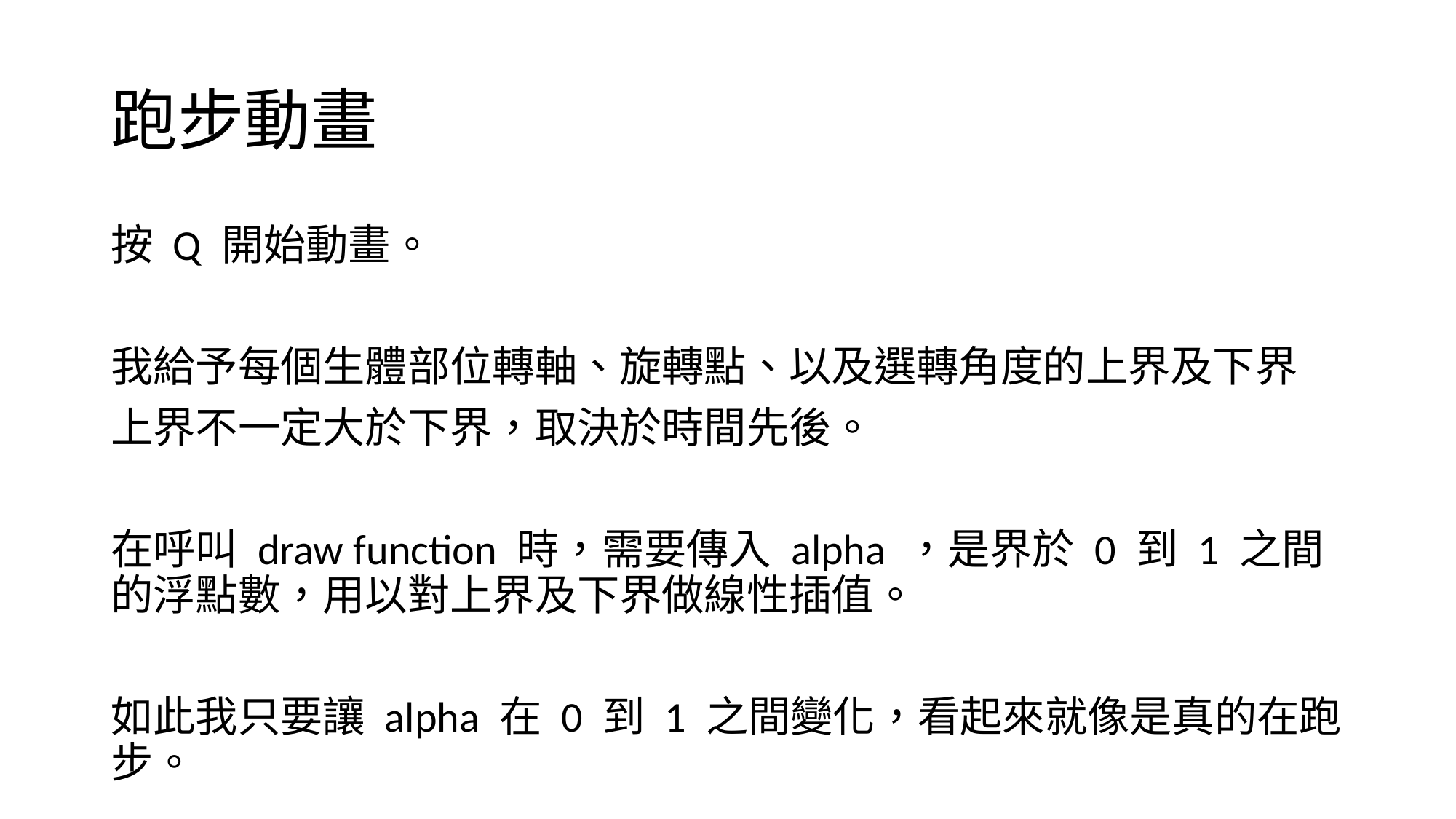

# 跑步動畫
按 Q 開始動畫。

我給予每個生體部位轉軸、旋轉點、以及選轉角度的上界及下界
上界不一定大於下界，取決於時間先後。

在呼叫 draw function 時，需要傳入 alpha ，是界於 0 到 1 之間的浮點數，用以對上界及下界做線性插值。

如此我只要讓 alpha 在 0 到 1 之間變化，看起來就像是真的在跑步。